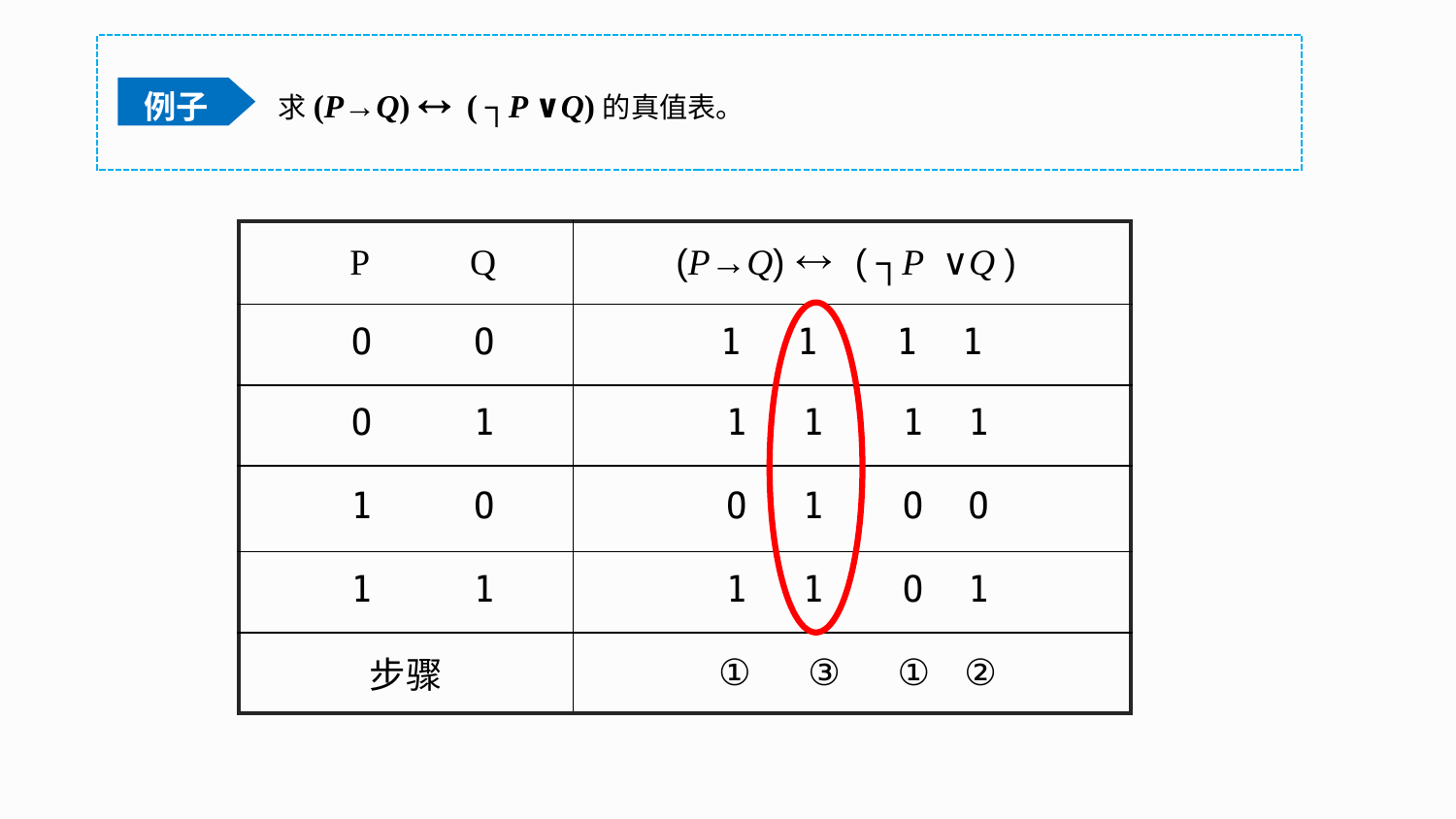

求(P→Q) ↔  ( ┐P ∨Q)的真值表。
例子
| P Q | (P→Q) ↔ ( ┐P ∨Q ) |
| --- | --- |
| 0 0 | 1 1 1 1 |
| 0 1 | 1 1 1 1 |
| 1 0 | 0 1 0 0 |
| 1 1 | 1 1 0 1 |
| 步骤 | ① ③ ① ② |